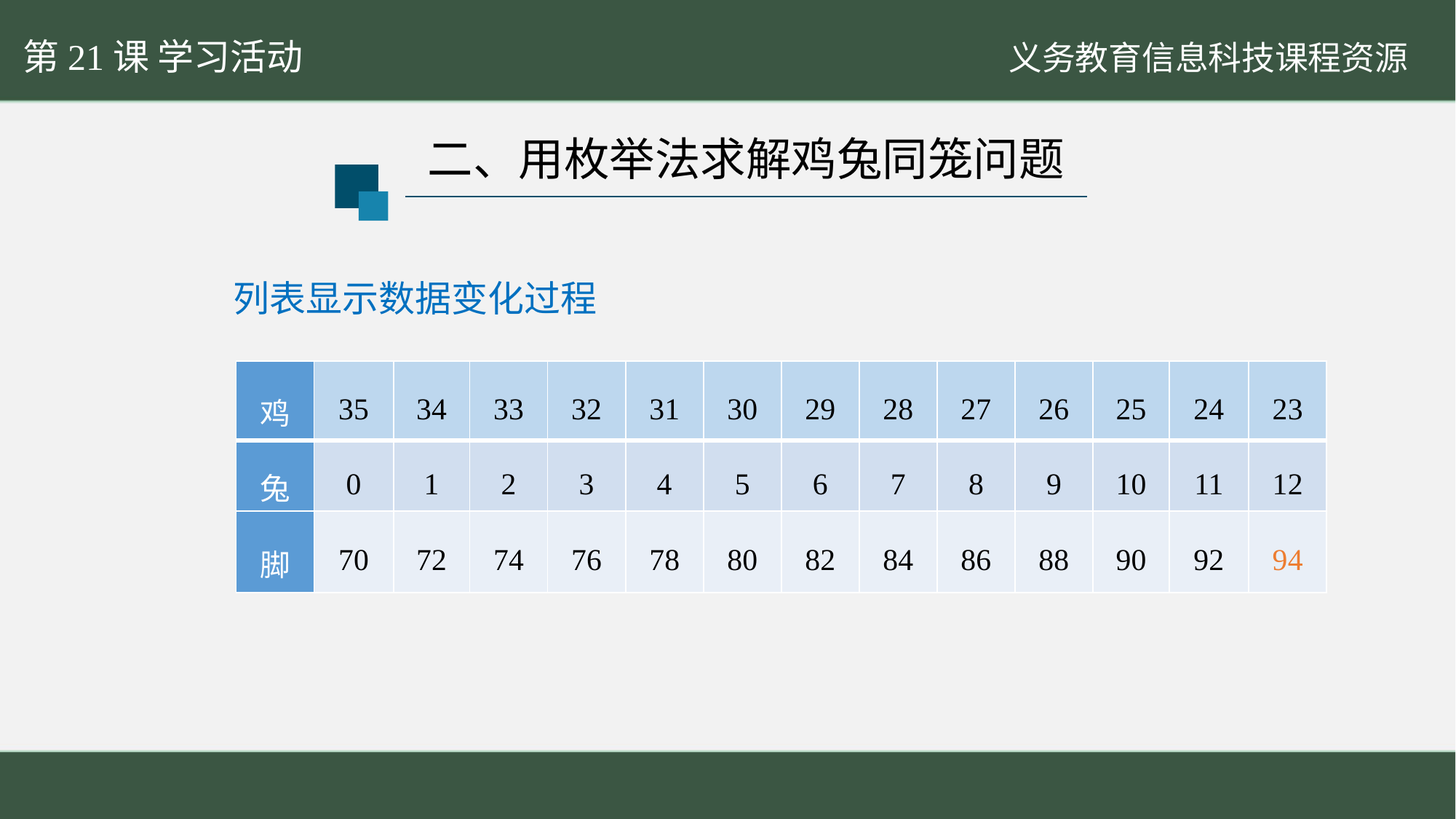

第21课 学习活动
二、用枚举法求解鸡兔同笼问题

列表显示数据变化过程
| 鸡 | 35 | 34 | 33 | 32 | 31 | 30 | 29 | 28 | 27 | 26 | 25 | 24 | 23 |
| --- | --- | --- | --- | --- | --- | --- | --- | --- | --- | --- | --- | --- | --- |
| 兔 | 0 | 1 | 2 | 3 | 4 | 5 | 6 | 7 | 8 | 9 | 10 | 11 | 12 |
| 脚 | 70 | 72 | 74 | 76 | 78 | 80 | 82 | 84 | 86 | 88 | 90 | 92 | 94 |